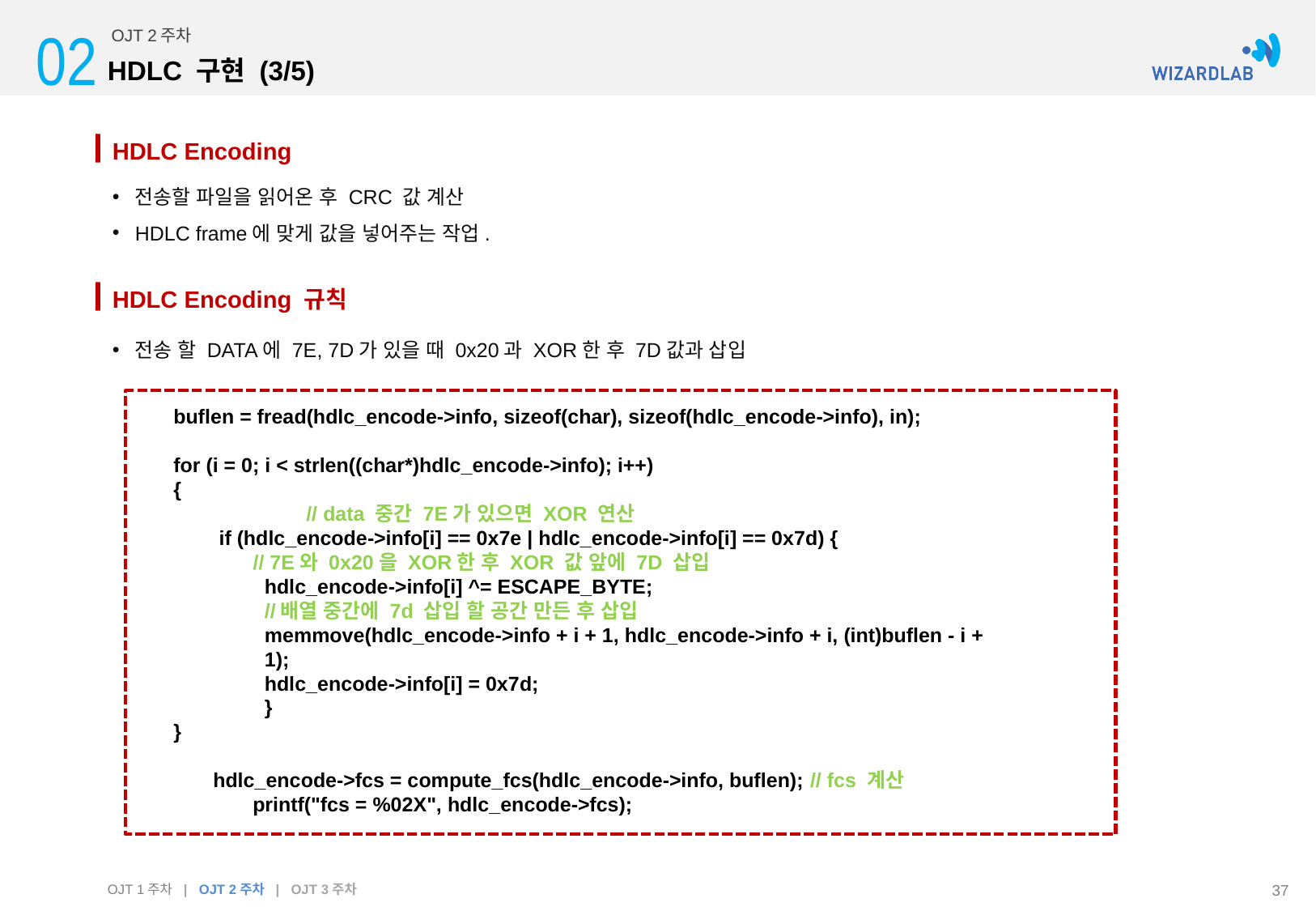

02
OJT 2주차
HDLC 구현 (3/5)

HDLC Encoding
전송할 파일을 읽어온 후 CRC 값 계산
HDLC frame에 맞게 값을 넣어주는 작업.

HDLC Encoding 규칙
전송 할 DATA에 7E, 7D가 있을 때 0x20과 XOR한 후 7D값과 삽입

buflen = fread(hdlc_encode->info, sizeof(char), sizeof(hdlc_encode->info), in);

for (i = 0; i < strlen((char*)hdlc_encode->info); i++)
{
	  // data 중간 7E가 있으면 XOR 연산
if (hdlc_encode->info[i] == 0x7e | hdlc_encode->info[i] == 0x7d) {
      // 7E와 0x20을 XOR한 후 XOR 값 앞에 7D 삽입
hdlc_encode->info[i] ^= ESCAPE_BYTE;
//배열 중간에 7d 삽입 할 공간 만든 후 삽입
memmove(hdlc_encode->info + i + 1, hdlc_encode->info + i, (int)buflen - i + 1);
hdlc_encode->info[i] = 0x7d;
}
}

       hdlc_encode->fcs = compute_fcs(hdlc_encode->info, buflen); // fcs 계산
              printf("fcs = %02X", hdlc_encode->fcs);

OJT 1주차  |   OJT 2주차  |   OJT 3주차